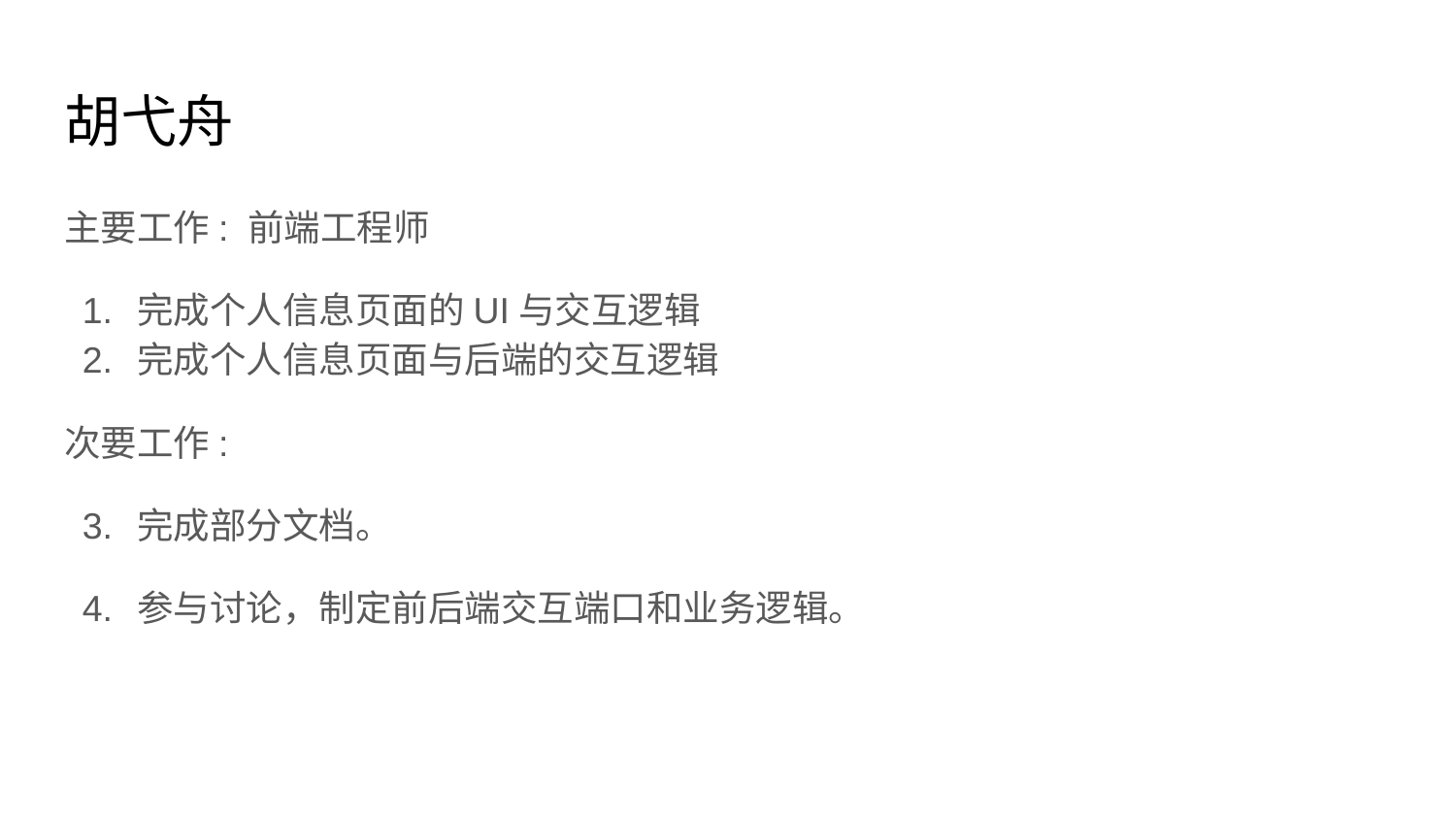

# 胡弋舟
主要工作: 前端工程师
完成个人信息页面的UI与交互逻辑
完成个人信息页面与后端的交互逻辑
次要工作:
完成部分文档。
参与讨论，制定前后端交互端口和业务逻辑。